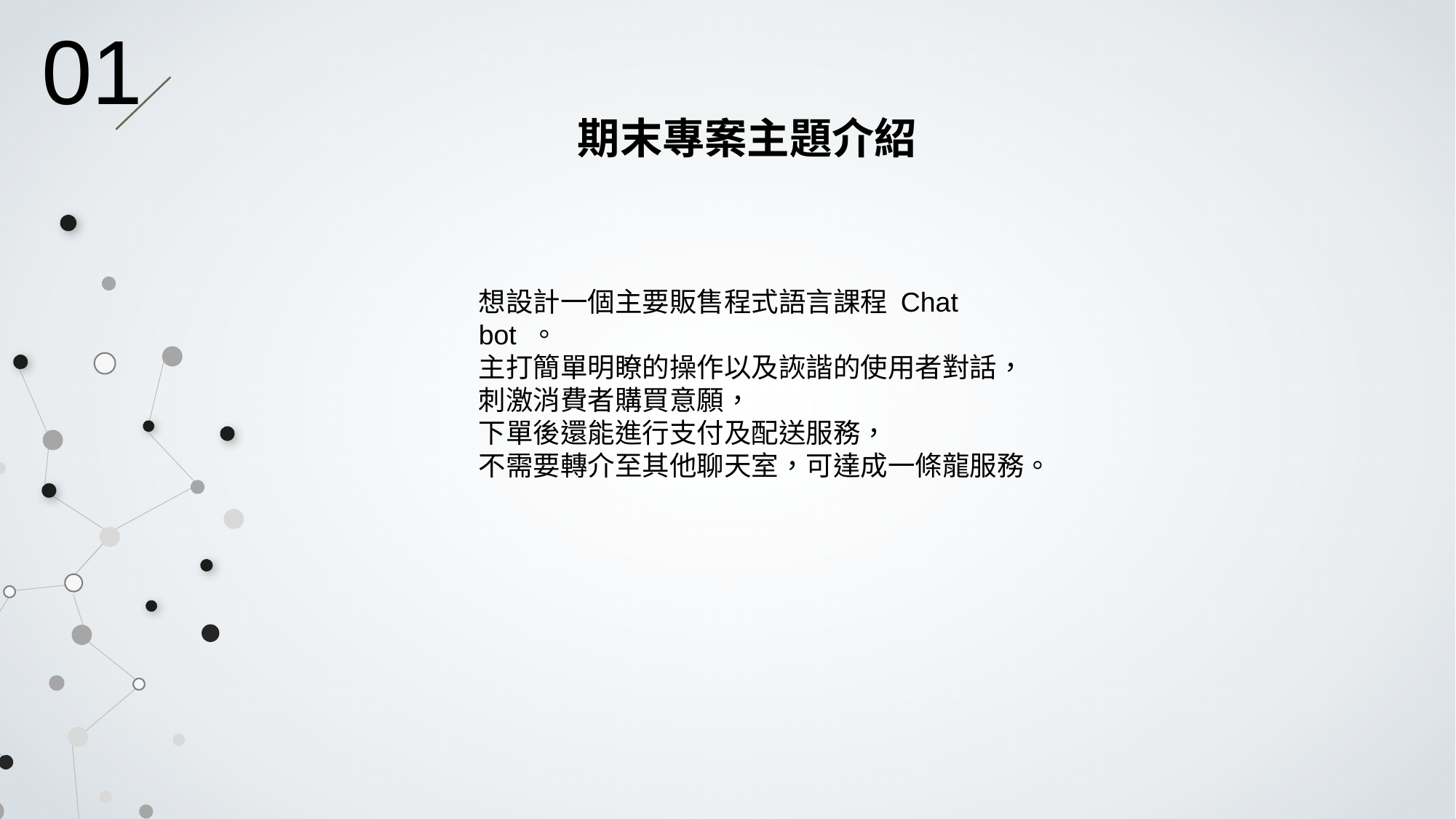

01
期末專案主題介紹

想設計一個主要販售程式語言課程 Chat bot 。
主打簡單明瞭的操作以及詼諧的使用者對話，
刺激消費者購買意願，
下單後還能進行支付及配送服務，
不需要轉介至其他聊天室，可達成一條龍服務。